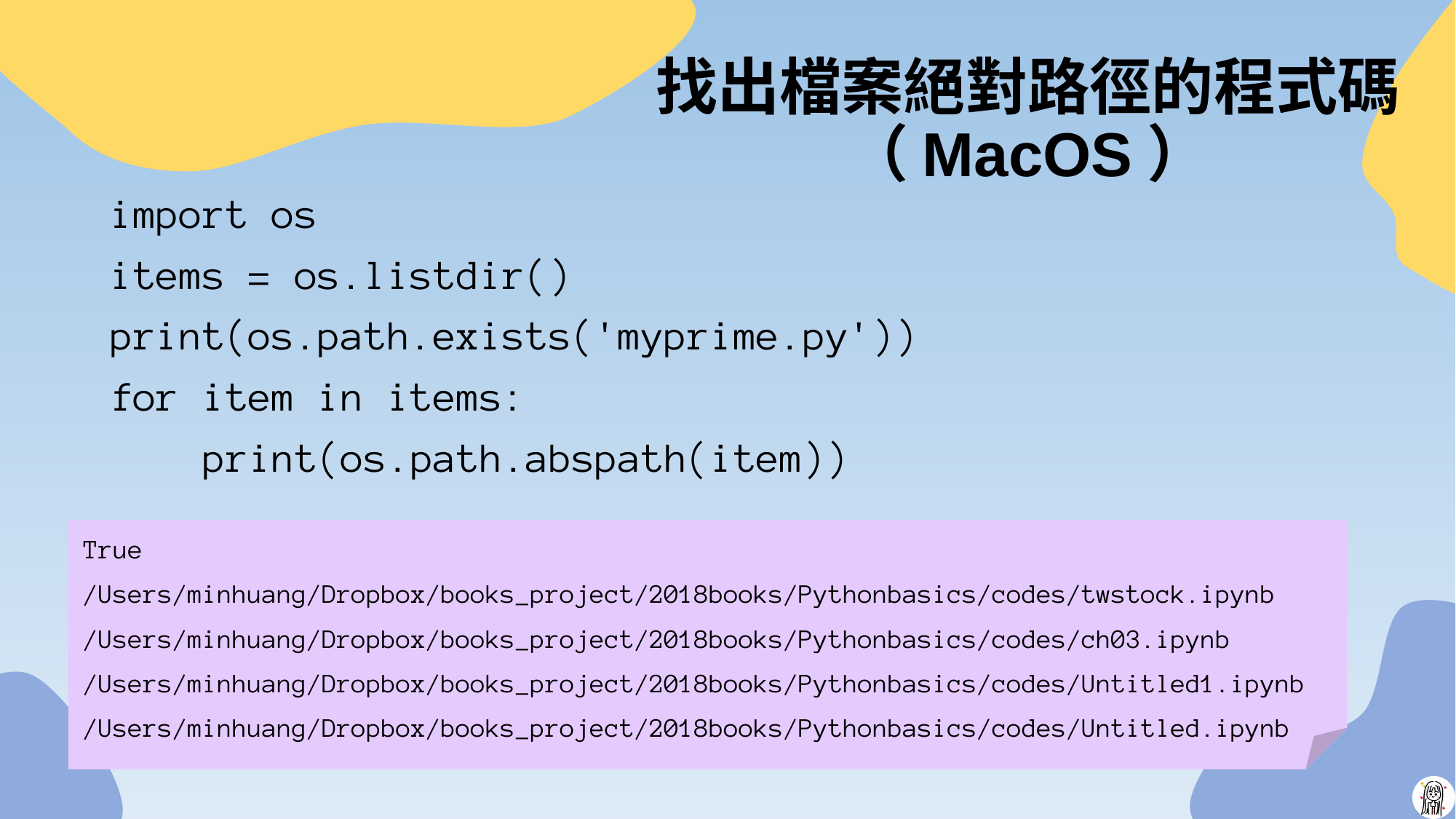

# 找出檔案絕對路徑的程式碼（MacOS）
import os
items = os.listdir()
print(os.path.exists('myprime.py'))
for item in items:
    print(os.path.abspath(item))

True
/Users/minhuang/Dropbox/books_project/2018books/Pythonbasics/codes/twstock.ipynb
/Users/minhuang/Dropbox/books_project/2018books/Pythonbasics/codes/ch03.ipynb
/Users/minhuang/Dropbox/books_project/2018books/Pythonbasics/codes/Untitled1.ipynb
/Users/minhuang/Dropbox/books_project/2018books/Pythonbasics/codes/Untitled.ipynb
8